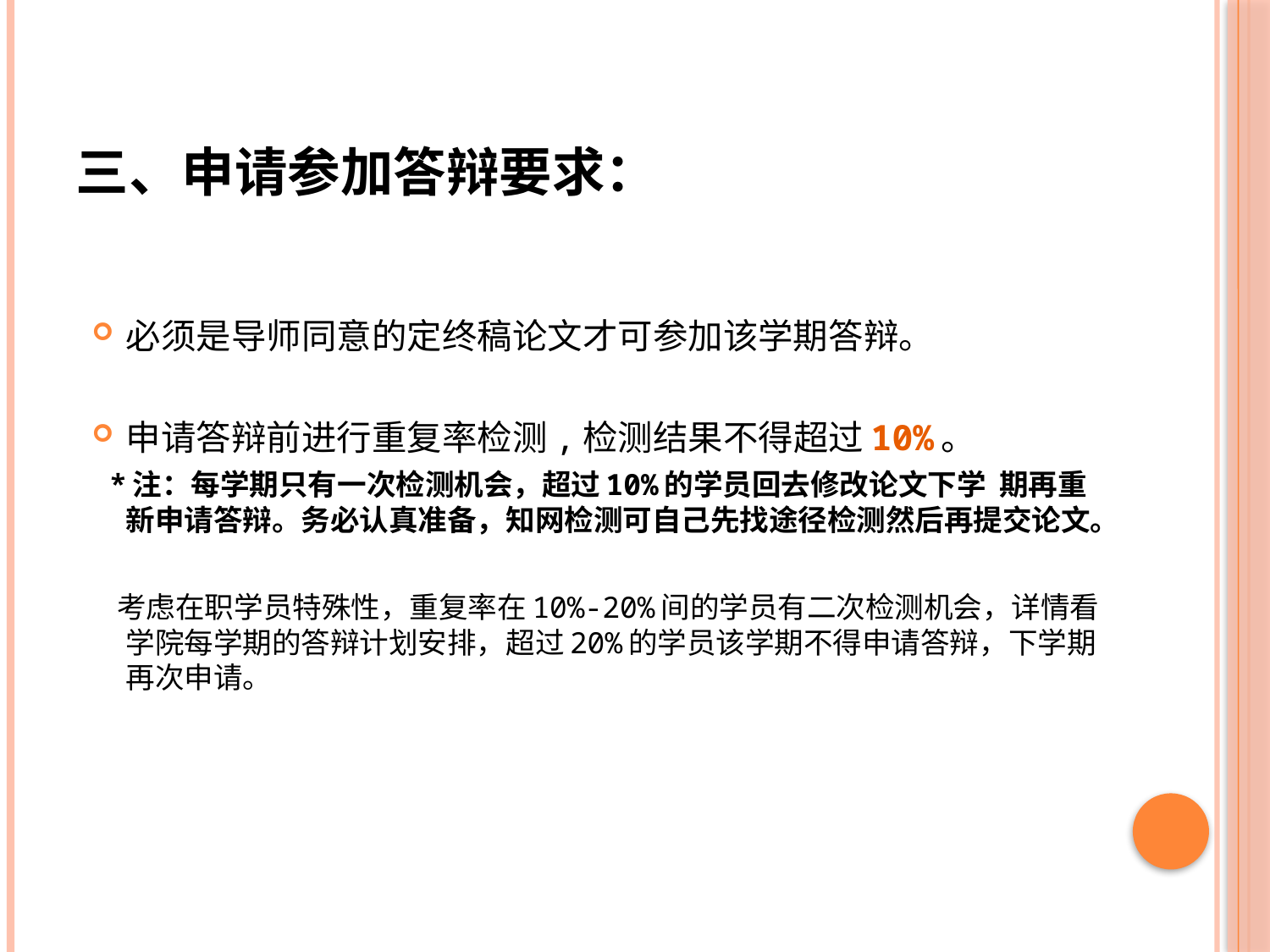

# 三、申请参加答辩要求：
必须是导师同意的定终稿论文才可参加该学期答辩。

申请答辩前进行重复率检测,检测结果不得超过10%。
 *注：每学期只有一次检测机会，超过10%的学员回去修改论文下学  期再重新申请答辩。务必认真准备，知网检测可自己先找途径检测然后再提交论文。

   考虑在职学员特殊性，重复率在10%-20%间的学员有二次检测机会，详情看学院每学期的答辩计划安排，超过20%的学员该学期不得申请答辩，下学期再次申请。